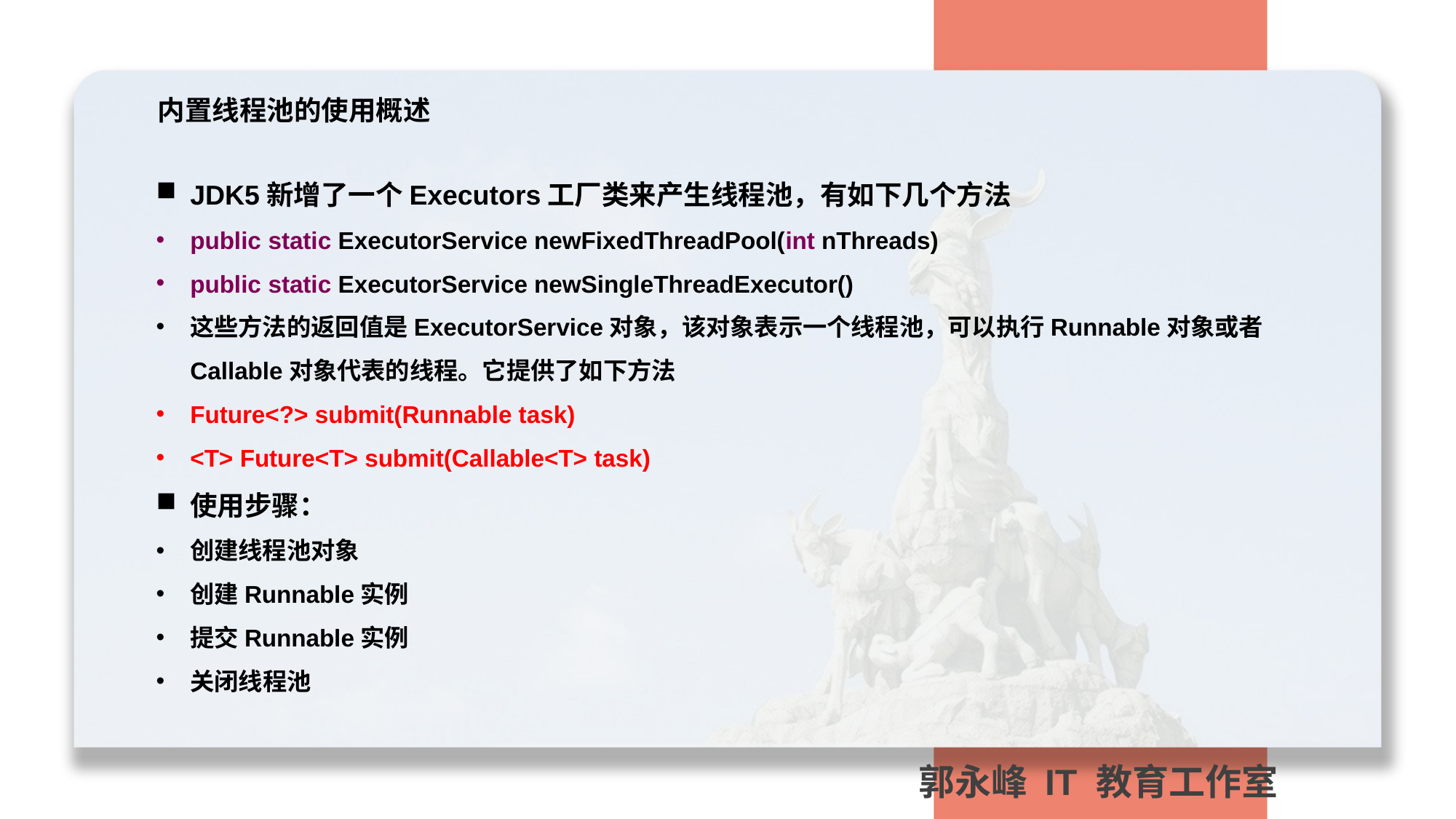

内置线程池的使用概述
JDK5新增了一个Executors工厂类来产生线程池，有如下几个方法
public static ExecutorService newFixedThreadPool(int nThreads)
public static ExecutorService newSingleThreadExecutor()
这些方法的返回值是ExecutorService对象，该对象表示一个线程池，可以执行Runnable对象或者Callable对象代表的线程。它提供了如下方法
Future<?> submit(Runnable task)
<T> Future<T> submit(Callable<T> task)
使用步骤：
创建线程池对象
创建Runnable实例
提交Runnable实例
关闭线程池